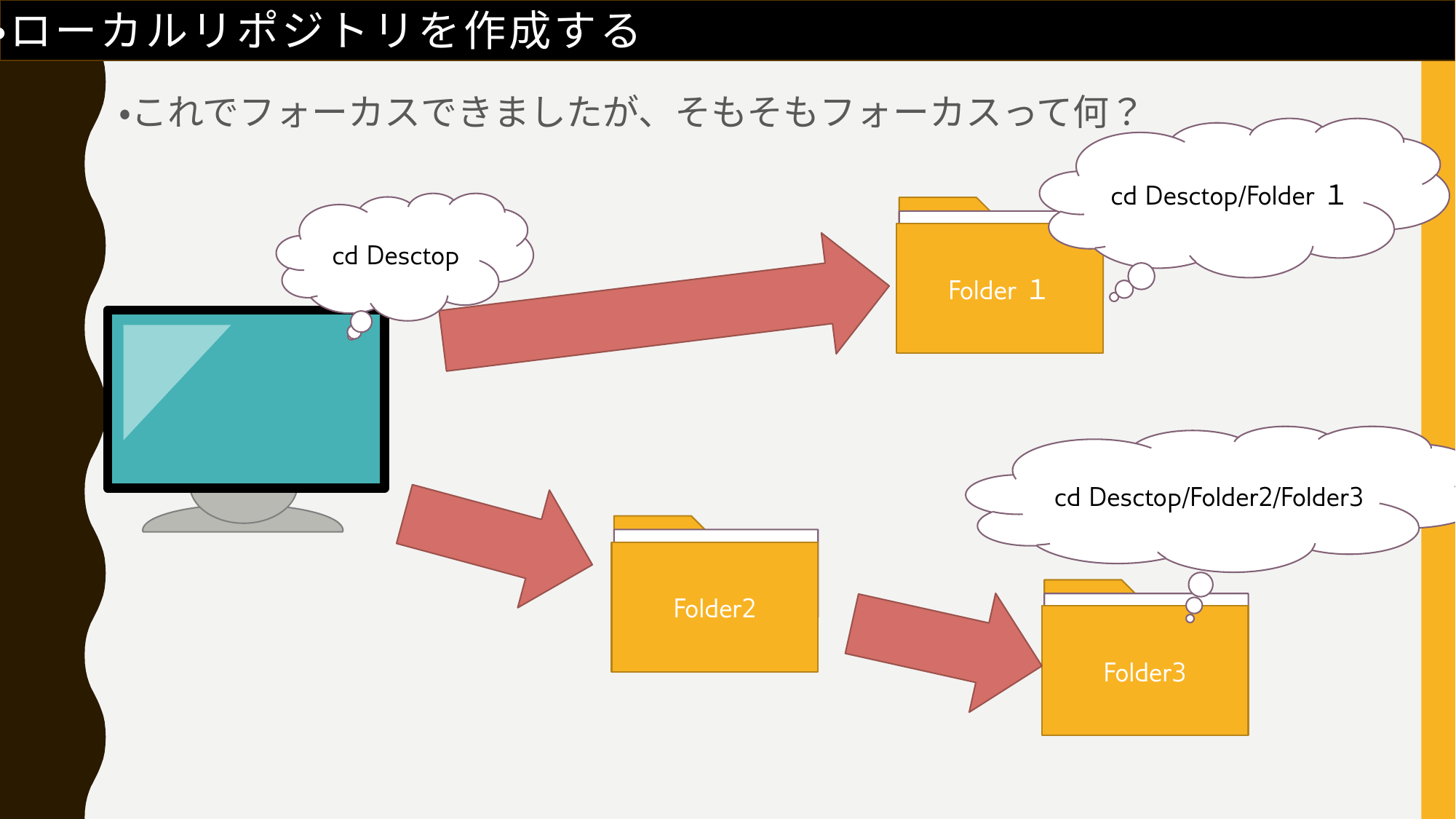

・ローカルリポジトリを作成する
・これでフォーカスできましたが、そもそもフォーカスって何？
cd Desctop/Folder１
cd Desctop

Folder１

cd Desctop/Folder2/Folder3

Folder2

Folder3